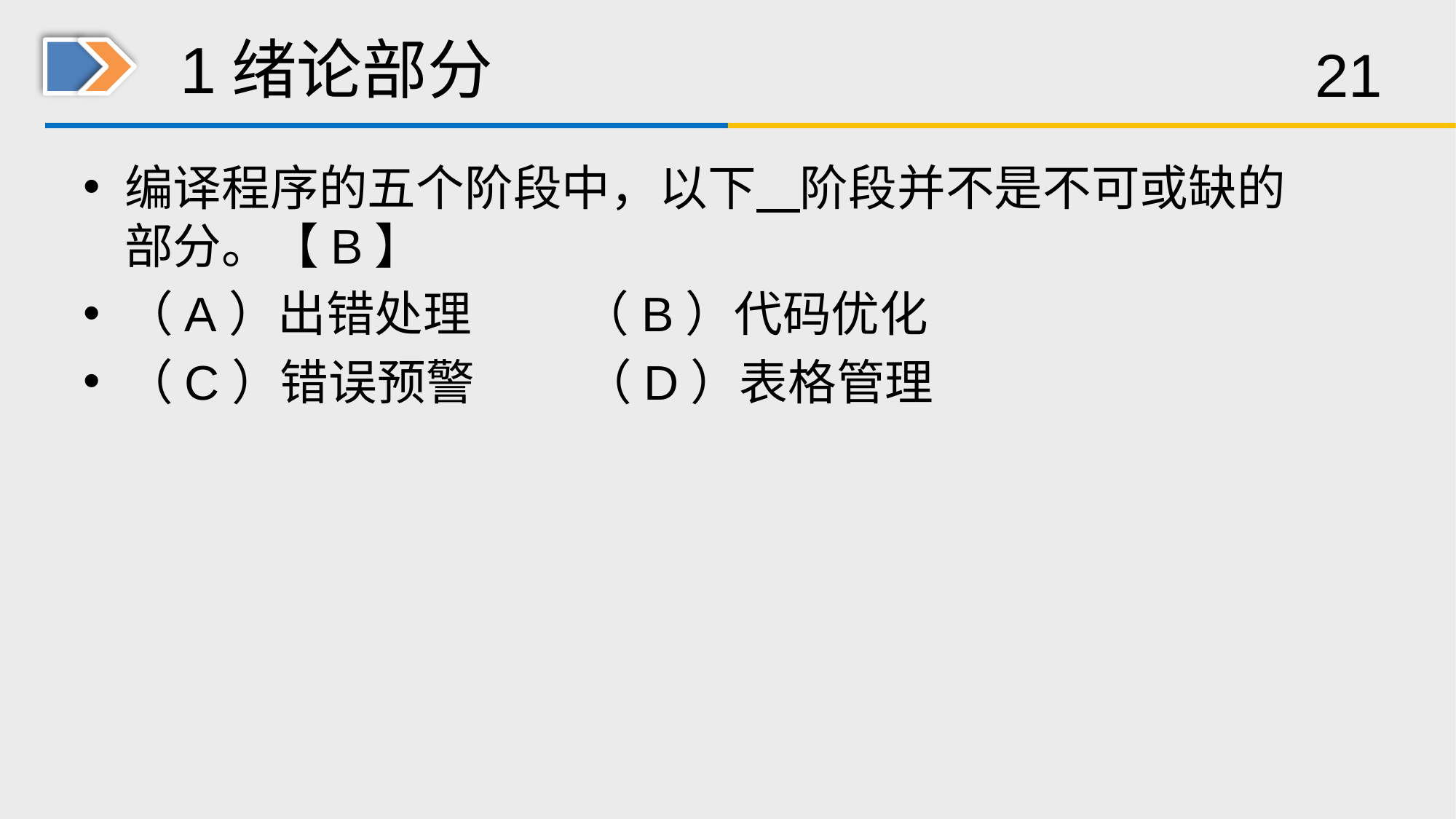

# 1绪论部分
21
编译程序的五个阶段中，以下    阶段并不是不可或缺的部分。【B】
（A）出错处理          （B）代码优化
（C）错误预警          （D）表格管理